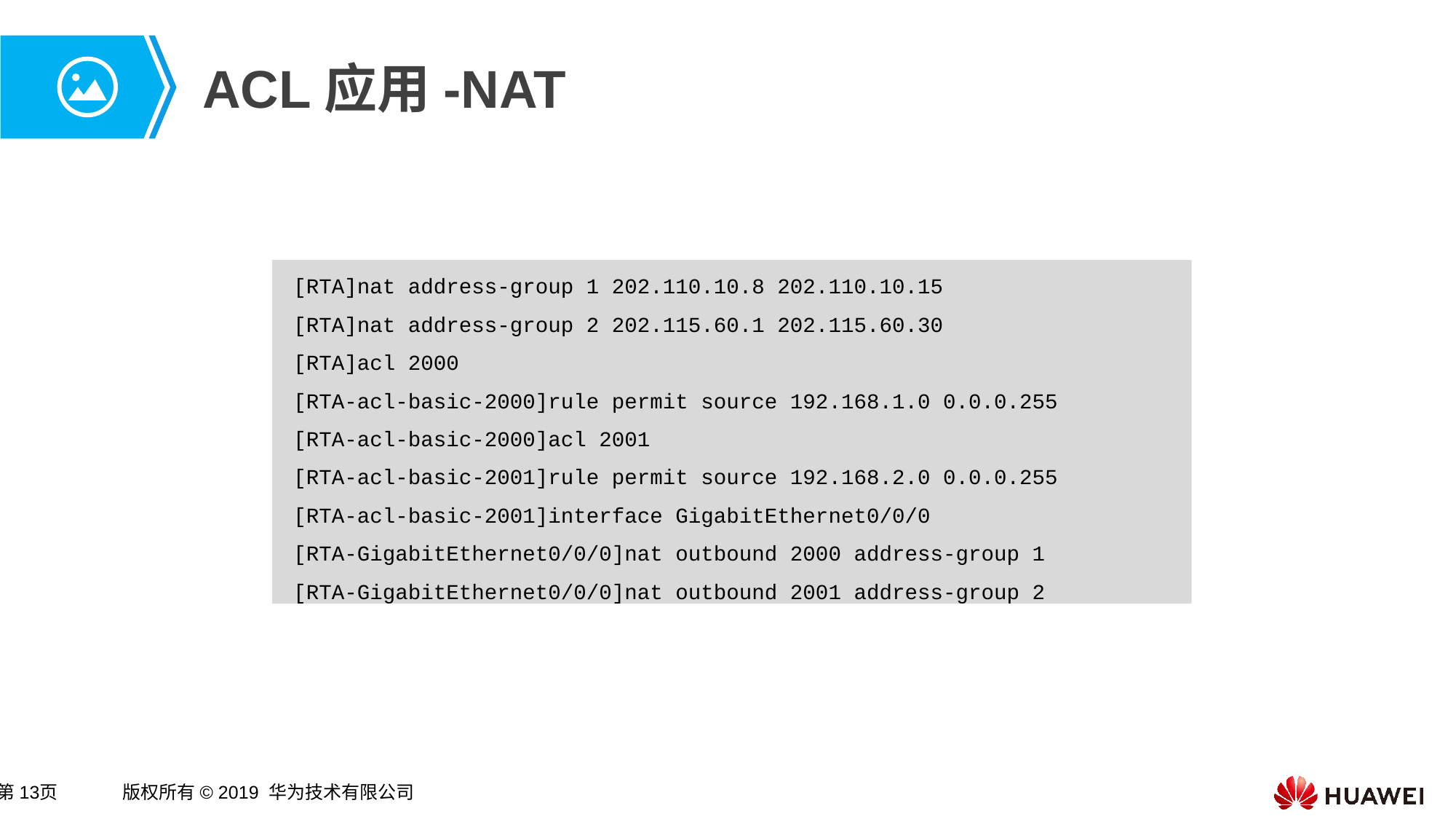

# ACL应用-NAT
[RTA]nat address-group 1 202.110.10.8 202.110.10.15
[RTA]nat address-group 2 202.115.60.1 202.115.60.30
[RTA]acl 2000
[RTA-acl-basic-2000]rule permit source 192.168.1.0 0.0.0.255
[RTA-acl-basic-2000]acl 2001
[RTA-acl-basic-2001]rule permit source 192.168.2.0 0.0.0.255
[RTA-acl-basic-2001]interface GigabitEthernet0/0/0
[RTA-GigabitEthernet0/0/0]nat outbound 2000 address-group 1
[RTA-GigabitEthernet0/0/0]nat outbound 2001 address-group 2